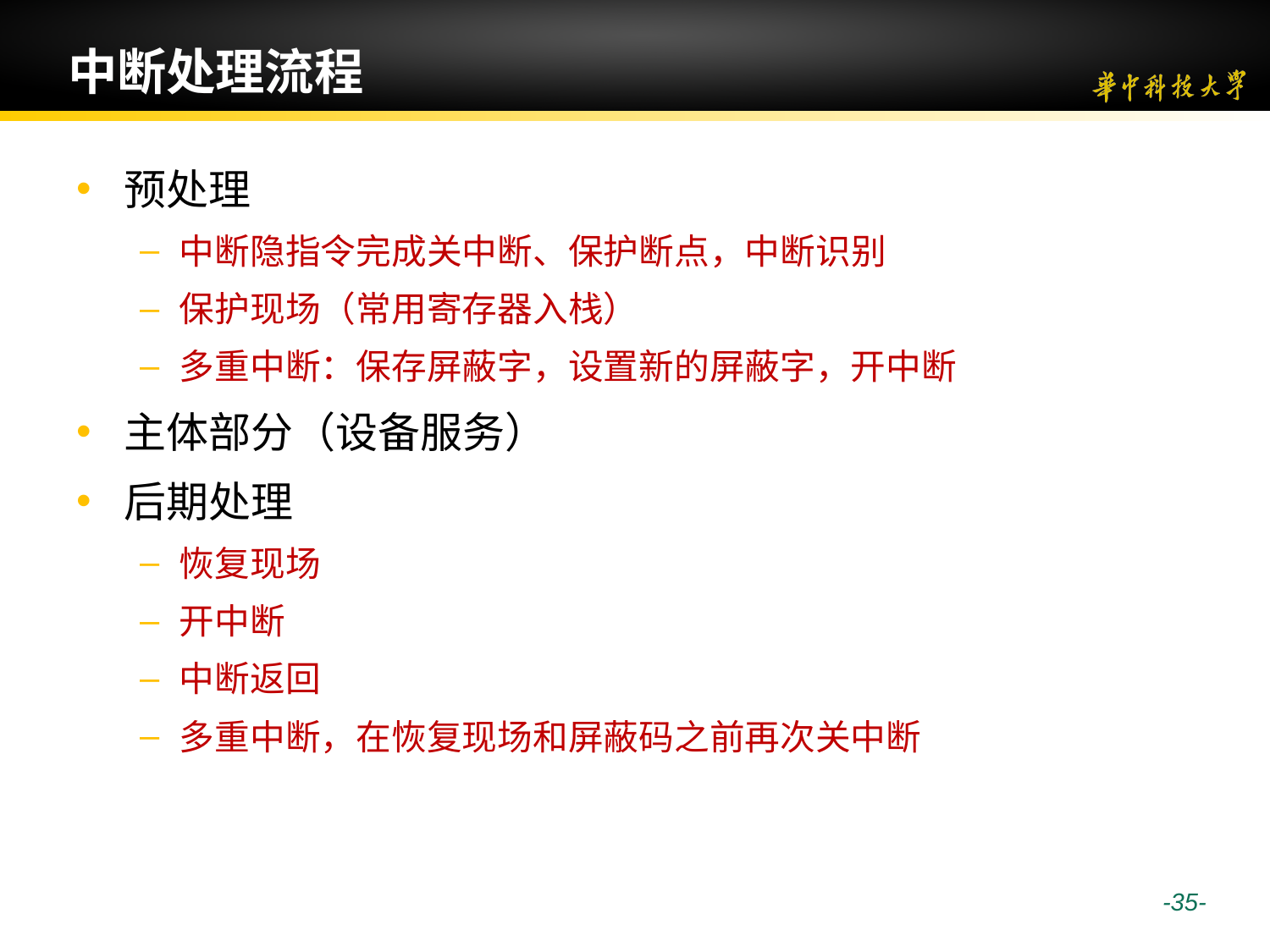

# 中断处理流程
预处理
中断隐指令完成关中断、保护断点，中断识别
保护现场（常用寄存器入栈）
多重中断：保存屏蔽字，设置新的屏蔽字，开中断
主体部分（设备服务）
后期处理
恢复现场
开中断
中断返回
多重中断，在恢复现场和屏蔽码之前再次关中断
 -35-